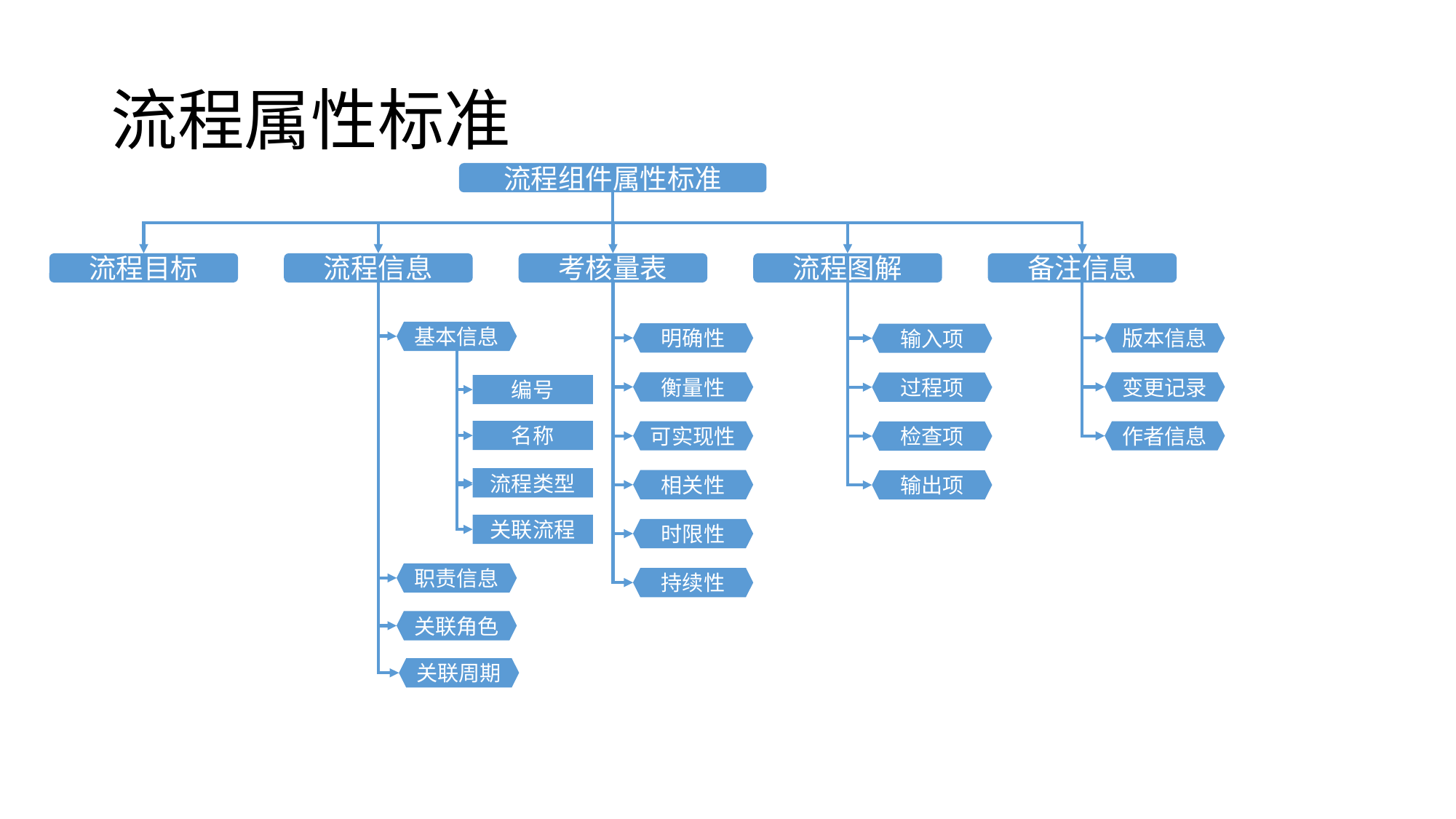

# 流程属性标准
流程组件属性标准
流程目标
流程信息
考核量表
流程图解
备注信息
基本信息
明确性
版本信息
输入项
衡量性
变更记录
过程项
编号
名称
可实现性
作者信息
检查项
流程类型
相关性
输出项
关联流程
时限性
职责信息
持续性
关联角色
关联周期